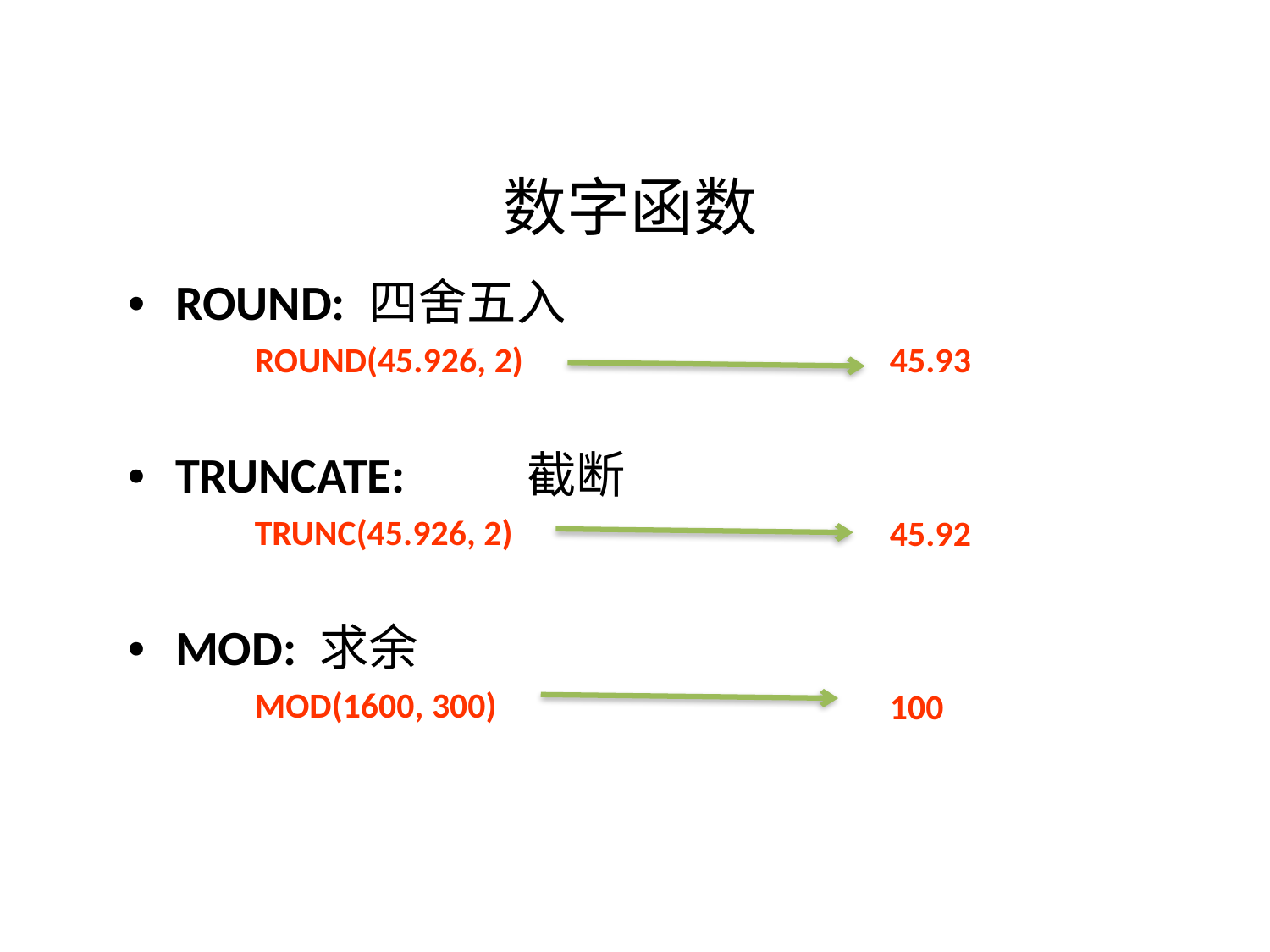

数字函数
• ROUND: 四舍五入
ROUND(45.926, 2)
45.93
45.92
100
• TRUNCATE: 截断
TRUNC(45.926, 2)
• MOD: 求余
MOD(1600, 300)